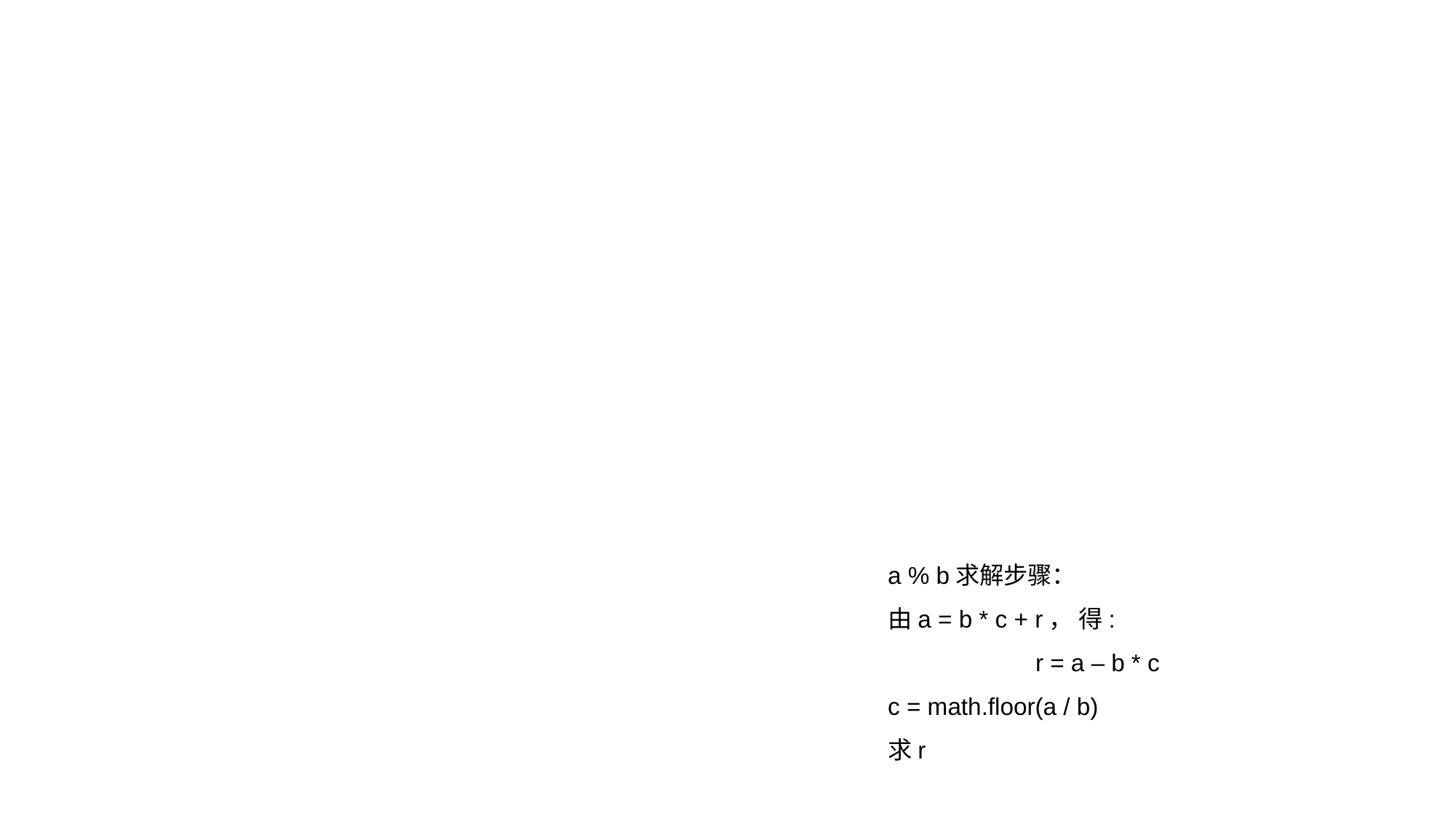

a % b求解步骤：
由a = b * c + r， 得:
r = a – b * c
c = math.floor(a / b)
求r